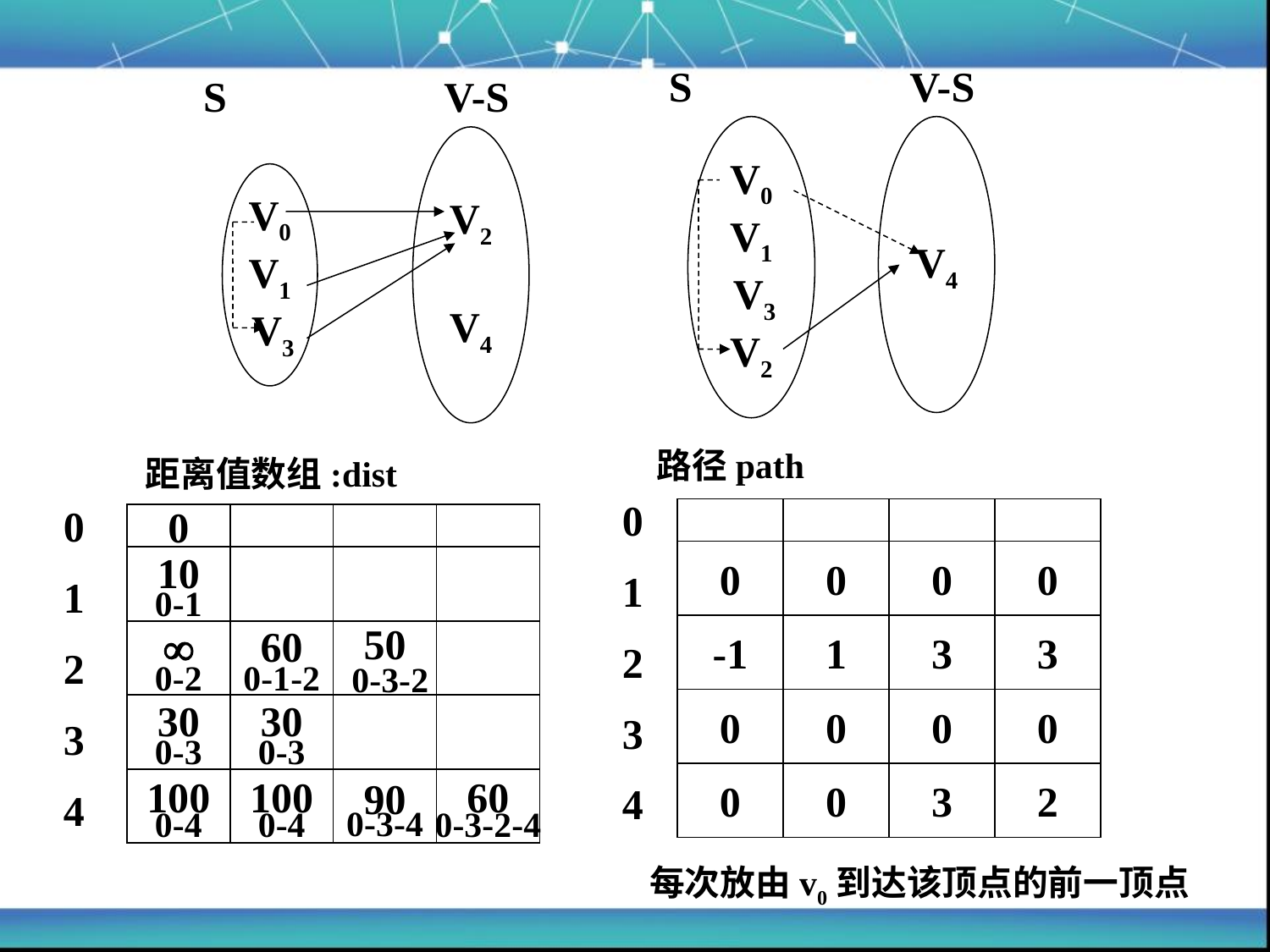

V-S
S
V0
V1
 V3
V2
V4

V-S
S
V2

V4
V0
V1
 V3

路径path
0
1
2
3
4

0
0
0
0
-1
1
3
3
0
0
0
0
0
0
3
2
每次放由v0到达该顶点的前一顶点
距离值数组:dist
0
1
2
3
4
0

10
0-1

∞
0-2
60
0-1-2
50
 0-3-2

30
0-3
30
0-3

100
0-4
100
0-4
90
0-3-4
60
0-3-2-4